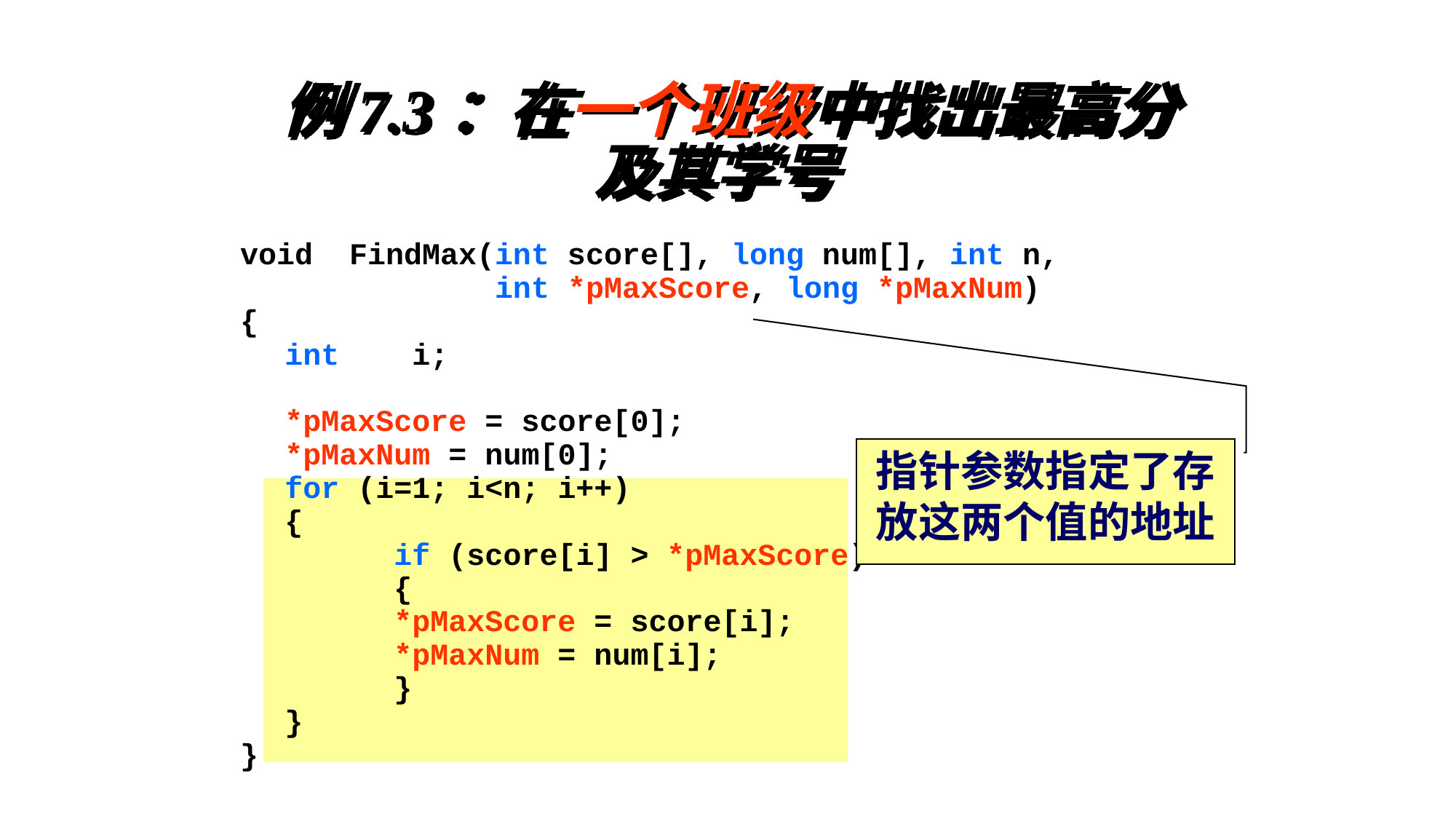

# 例7.3：在一个班级中找出最高分及其学号
void  FindMax(int score[], long num[], int n,
              int *pMaxScore, long *pMaxNum)
{
	int    i;

	*pMaxScore = score[0];
	*pMaxNum = num[0];
	for (i=1; i<n; i++)
	{
    	if (score[i] > *pMaxScore)
    	{
        	*pMaxScore = score[i];
        	*pMaxNum = num[i];
    	}
	}
}
指针参数指定了存放这两个值的地址